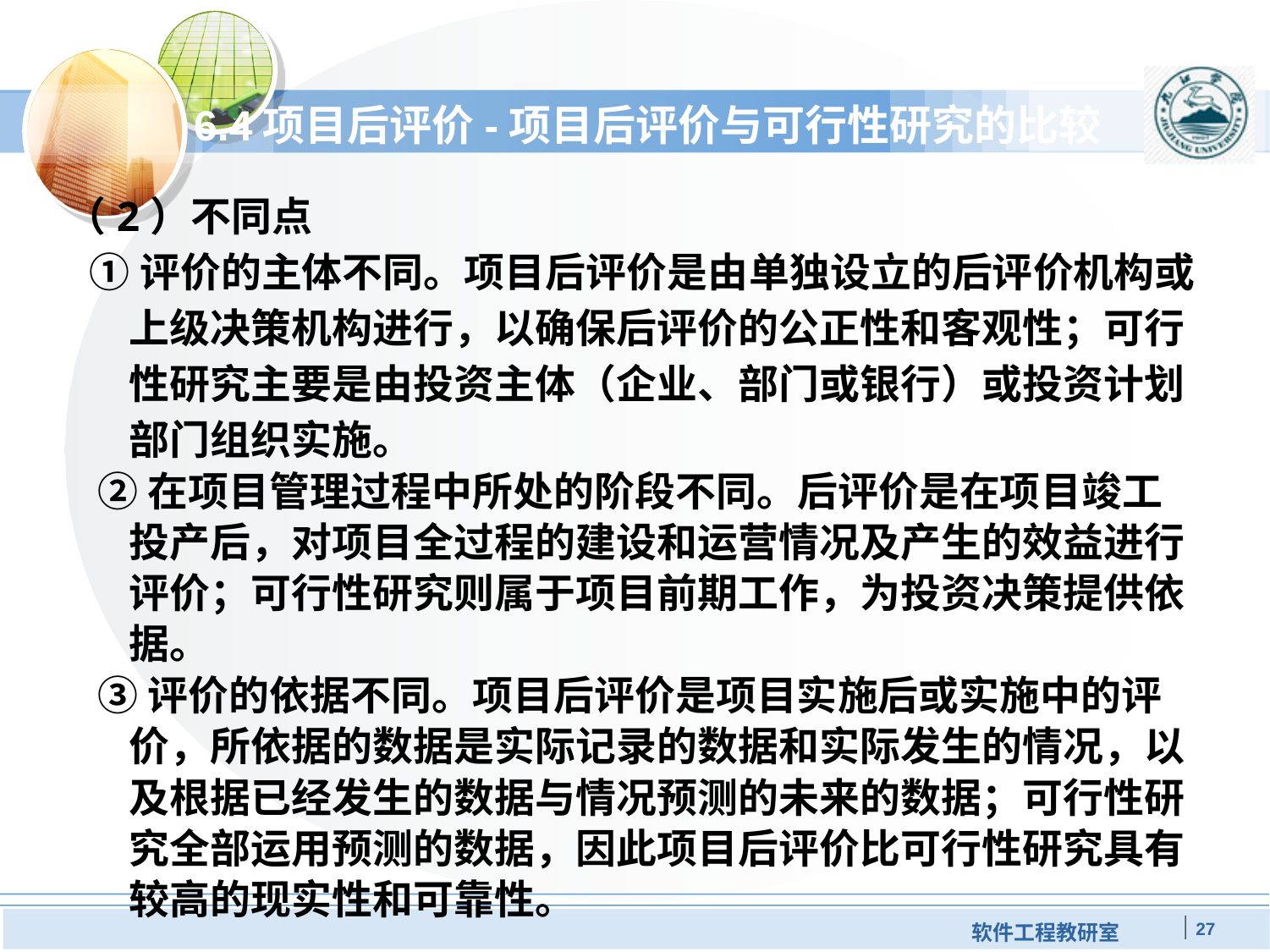

6.4项目后评价-项目后评价与可行性研究的比较
（2）不同点
①评价的主体不同。项目后评价是由单独设立的后评价机构或上级决策机构进行，以确保后评价的公正性和客观性；可行性研究主要是由投资主体（企业、部门或银行）或投资计划部门组织实施。
②在项目管理过程中所处的阶段不同。后评价是在项目竣工投产后，对项目全过程的建设和运营情况及产生的效益进行评价；可行性研究则属于项目前期工作，为投资决策提供依据。
③评价的依据不同。项目后评价是项目实施后或实施中的评价，所依据的数据是实际记录的数据和实际发生的情况，以及根据已经发生的数据与情况预测的未来的数据；可行性研究全部运用预测的数据，因此项目后评价比可行性研究具有较高的现实性和可靠性。